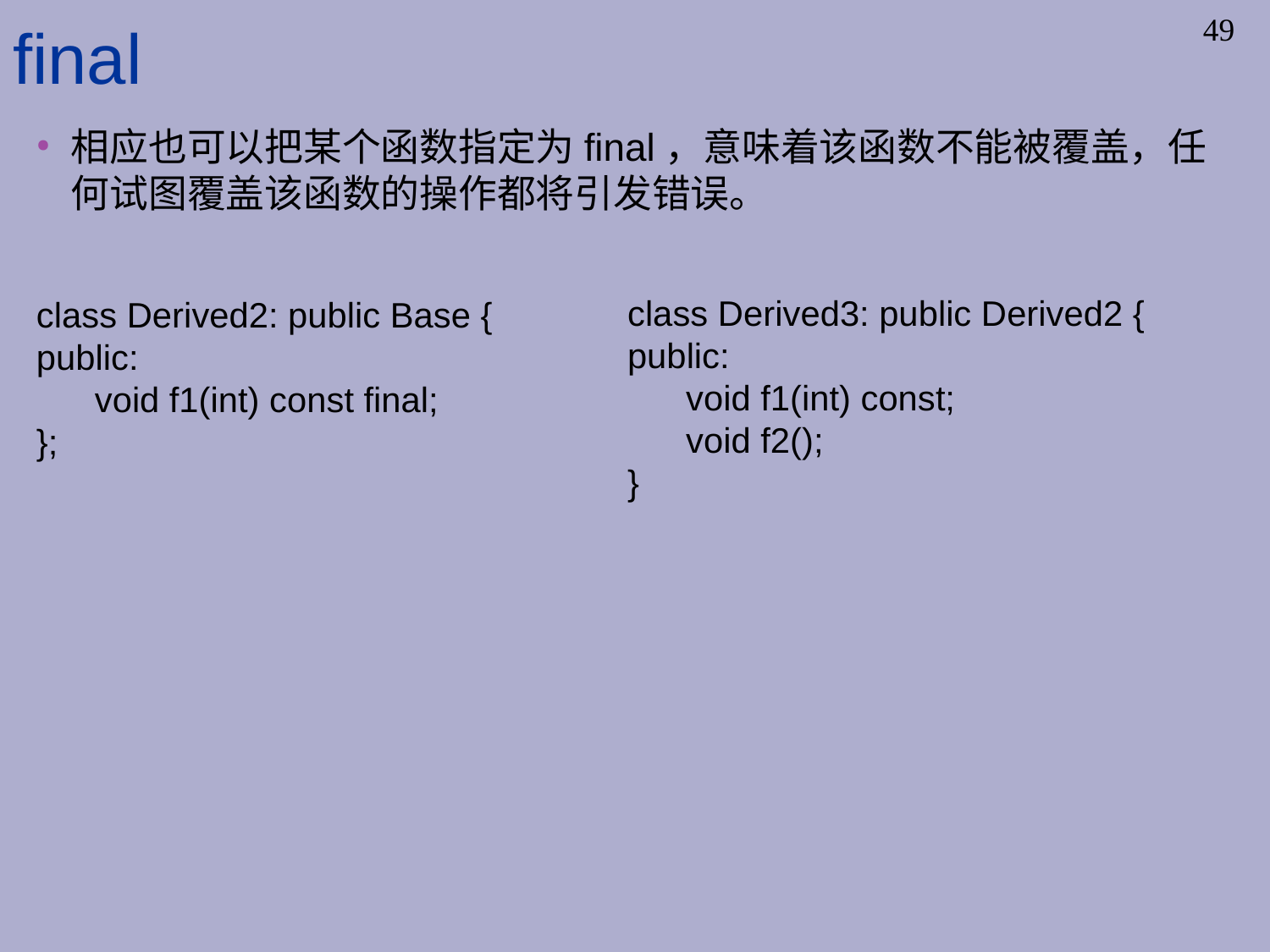

49
# final
相应也可以把某个函数指定为final，意味着该函数不能被覆盖，任何试图覆盖该函数的操作都将引发错误。
class Derived3: public Derived2 {
public:
      void f1(int) const;
      void f2();
}
class Derived2: public Base {
public:
      void f1(int) const final;
};